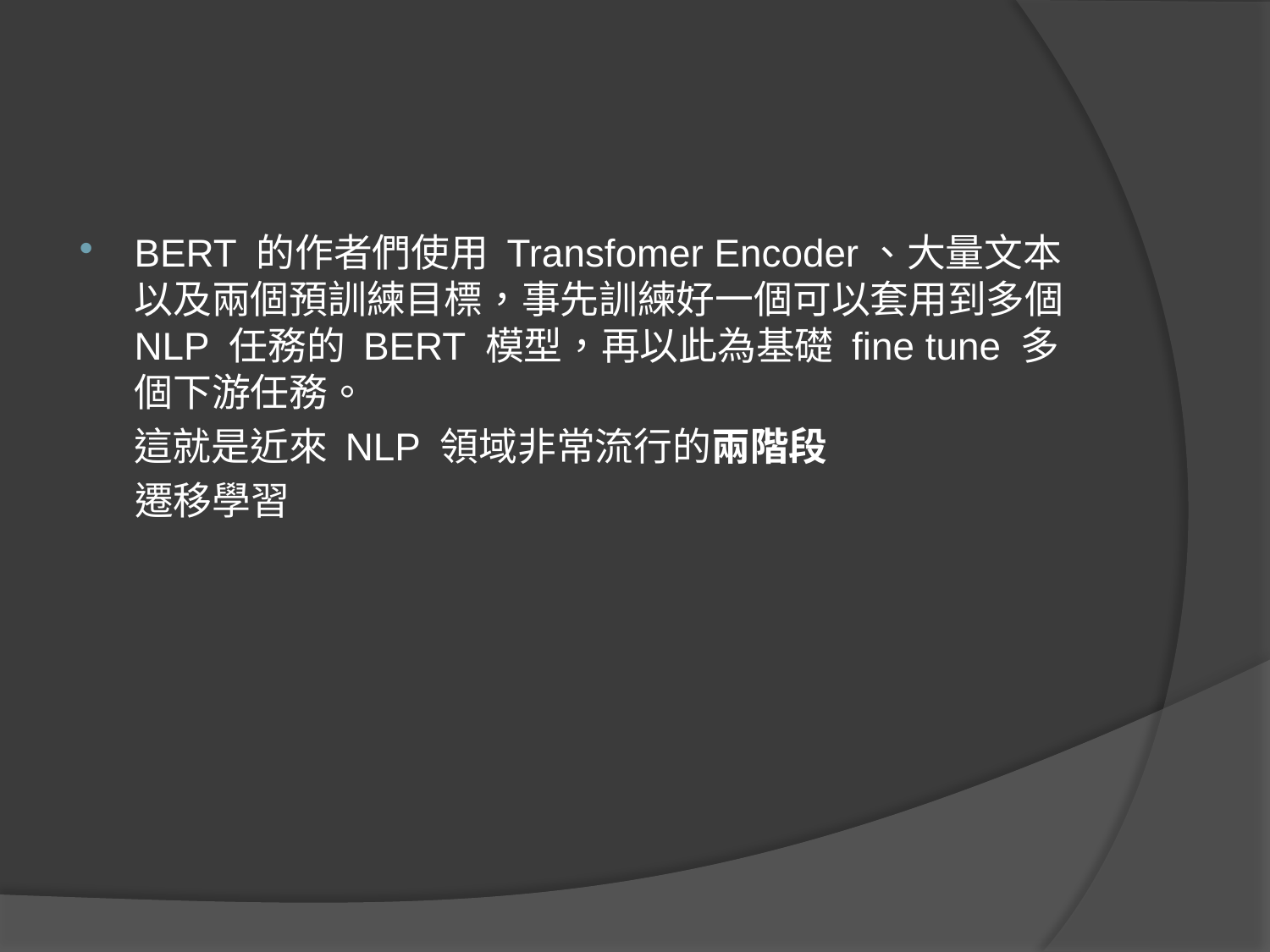

BERT 的作者們使用 Transfomer Encoder、大量文本以及兩個預訓練目標，事先訓練好一個可以套用到多個 NLP 任務的 BERT 模型，再以此為基礎 fine tune 多個下游任務。
     這就是近來 NLP 領域非常流行的兩階段
     遷移學習